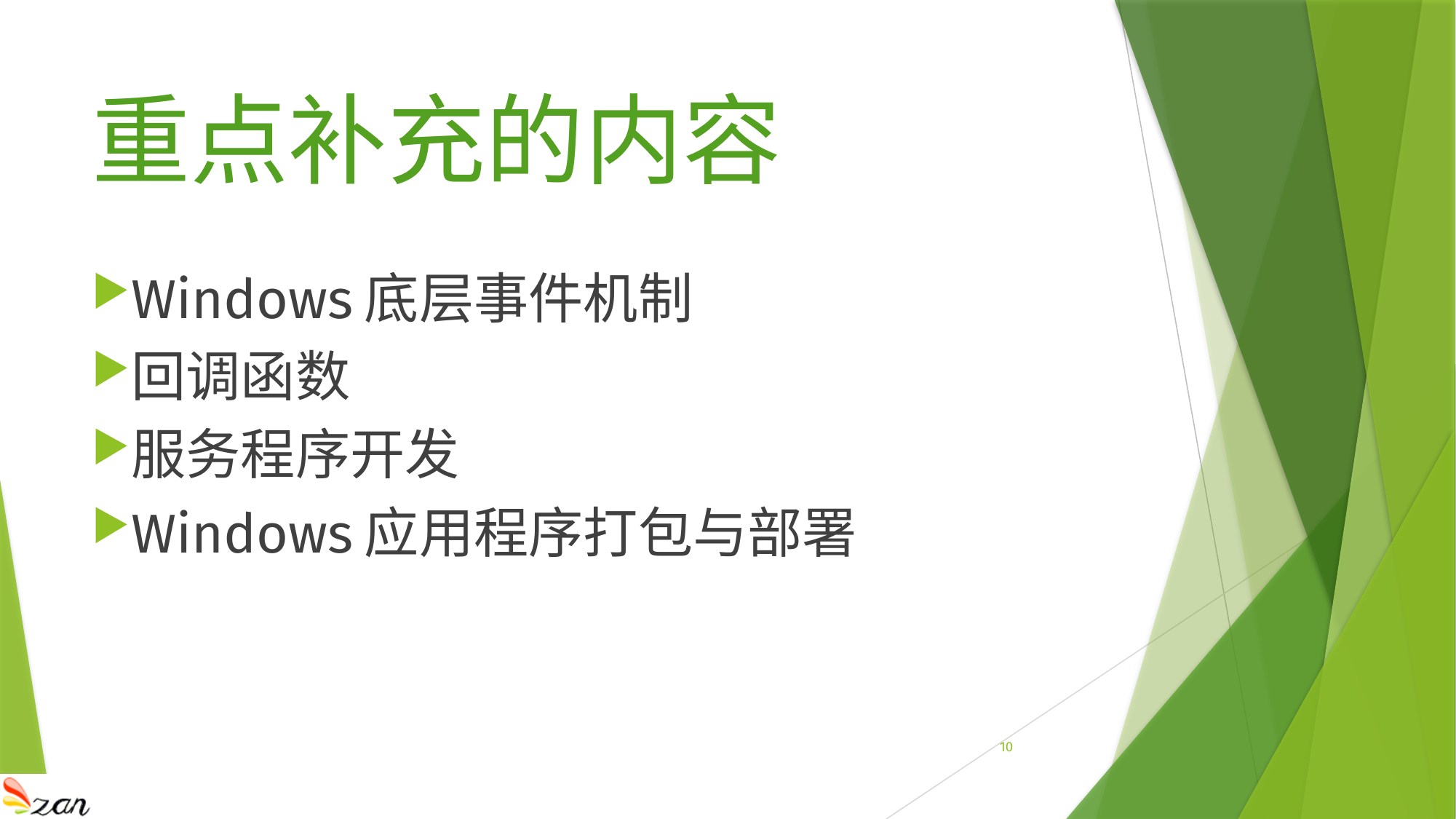

# 重点补充的内容
Windows底层事件机制
回调函数
服务程序开发
Windows应用程序打包与部署
10